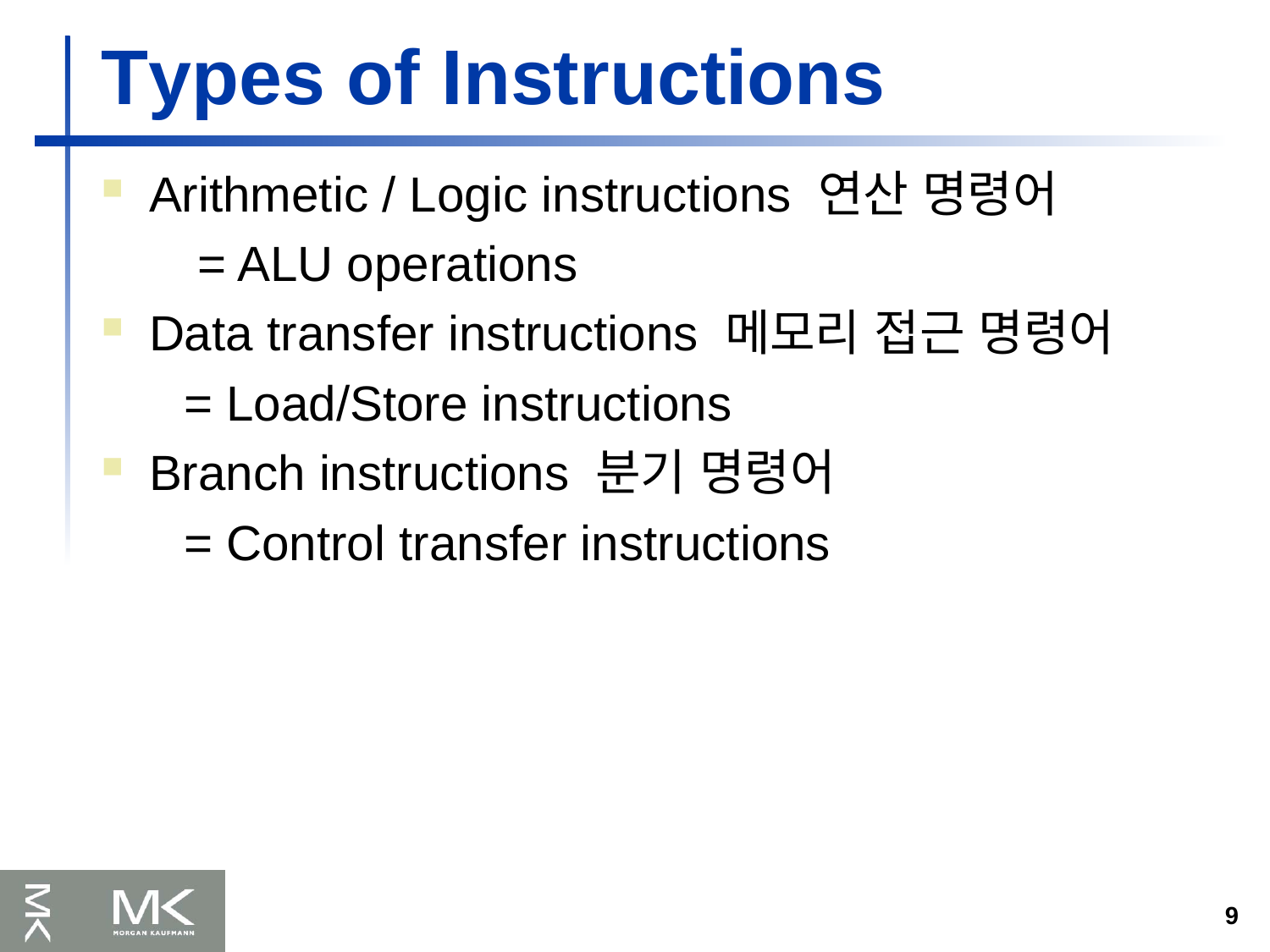

Types of Instructions
Arithmetic / Logic instructions 연산 명령어
       = ALU operations
Data transfer instructions 메모리 접근 명령어
      = Load/Store instructions
Branch instructions 분기 명령어
      = Control transfer instructions
9